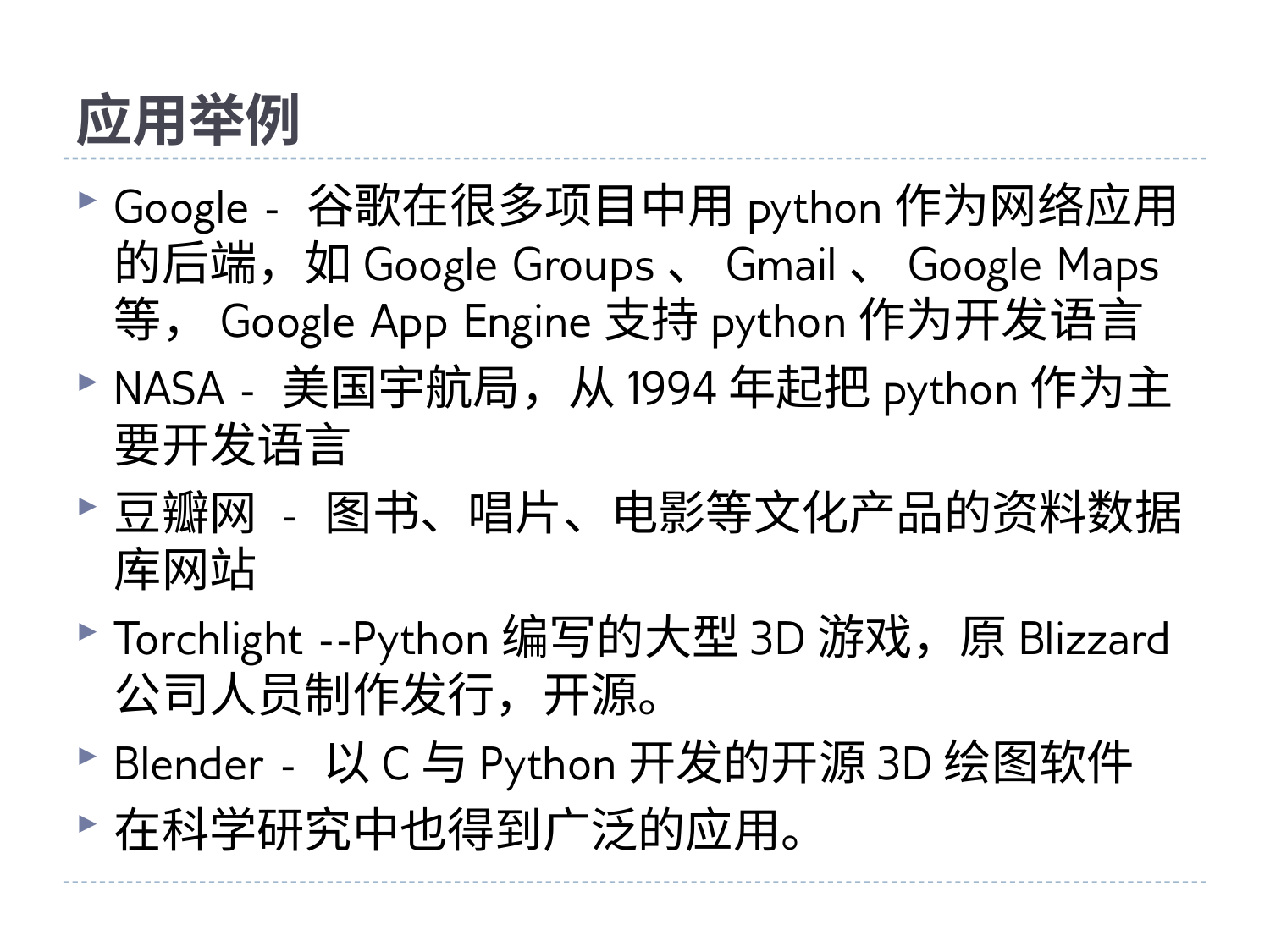

# 应用举例
Google - 谷歌在很多项目中用python作为网络应用的后端，如Google Groups、Gmail、Google Maps等，Google App Engine支持python作为开发语言
NASA - 美国宇航局，从1994年起把python作为主要开发语言
豆瓣网 - 图书、唱片、电影等文化产品的资料数据库网站
Torchlight --Python编写的大型3D游戏，原Blizzard公司人员制作发行，开源。
Blender - 以C与Python开发的开源3D绘图软件
在科学研究中也得到广泛的应用。